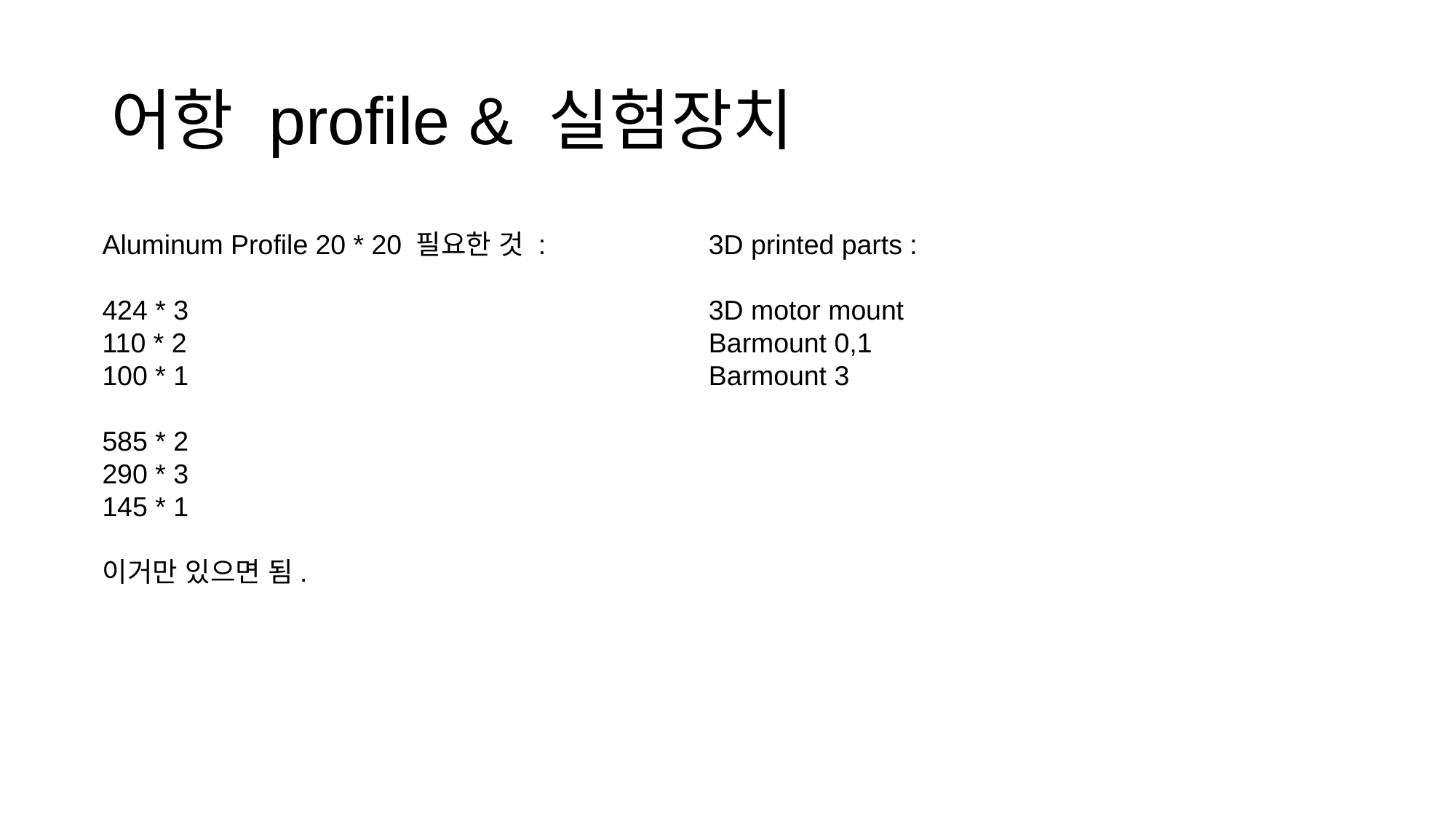

# 어항 profile & 실험장치
3D printed parts :

3D motor mount
Barmount 0,1
Barmount 3
Aluminum Profile 20 * 20 필요한 것 :

424 * 3
110 * 2
100 * 1

585 * 2
290 * 3
145 * 1

이거만 있으면 됨.